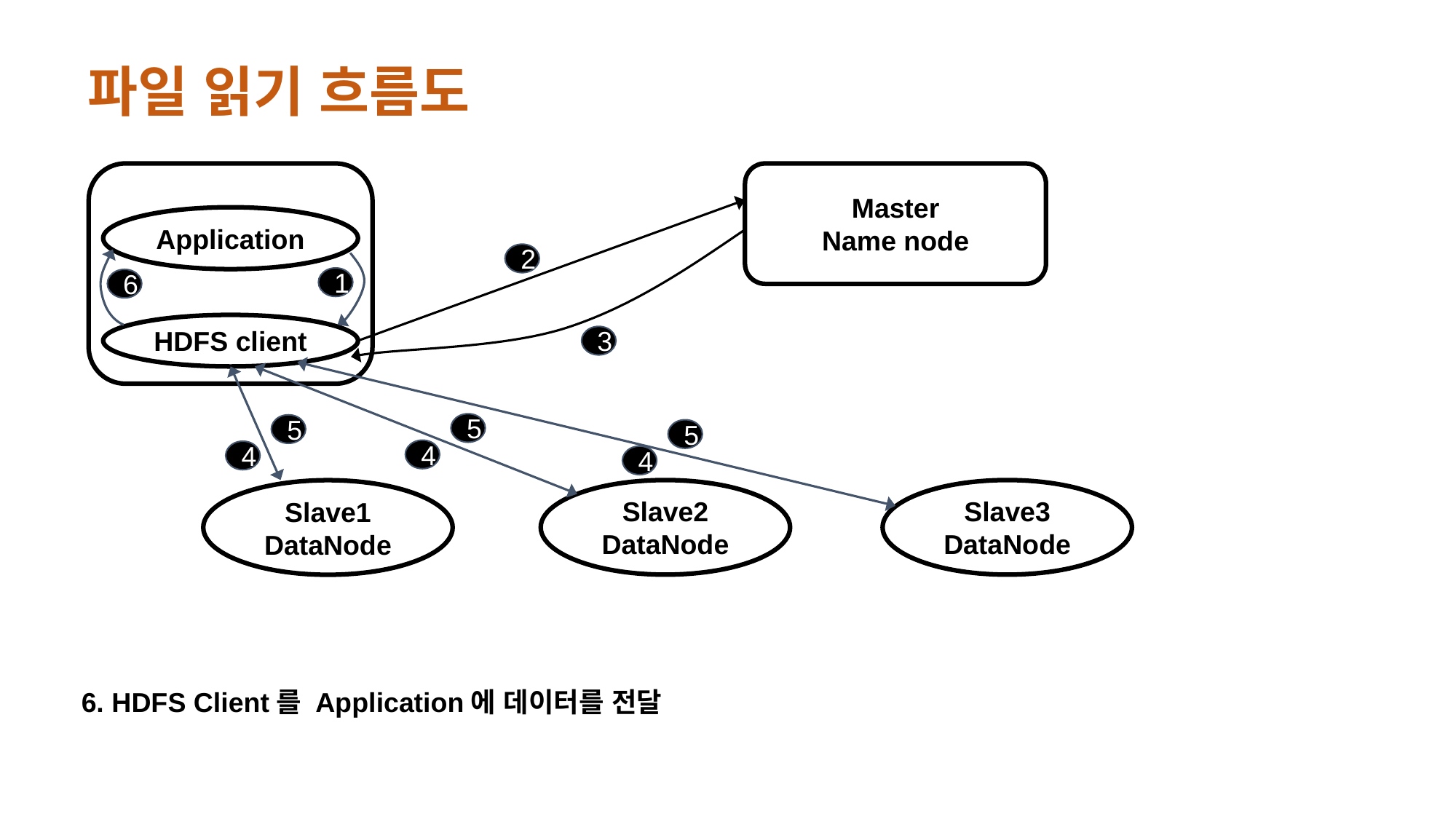

파일 읽기 흐름도

Master
Name node
Application

2

1
6
HDFS client
3
5
5
5
4
4
4
Slave2
DataNode
Slave3
DataNode
Slave1
DataNode
6. HDFS Client를 Application에 데이터를 전달